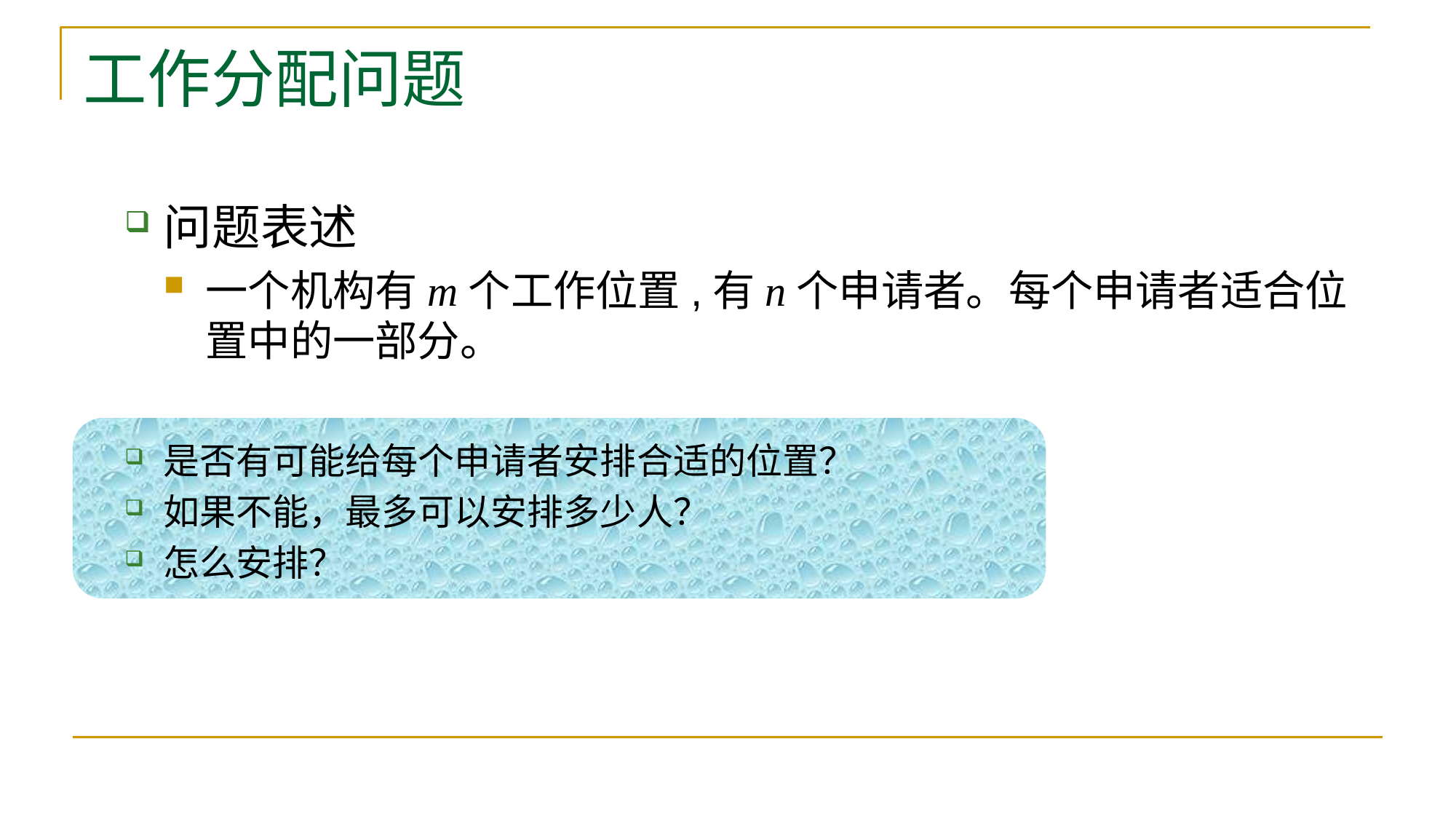

# 工作分配问题
问题表述
一个机构有m个工作位置,有n个申请者。每个申请者适合位置中的一部分。

是否有可能给每个申请者安排合适的位置？
如果不能，最多可以安排多少人？
怎么安排？